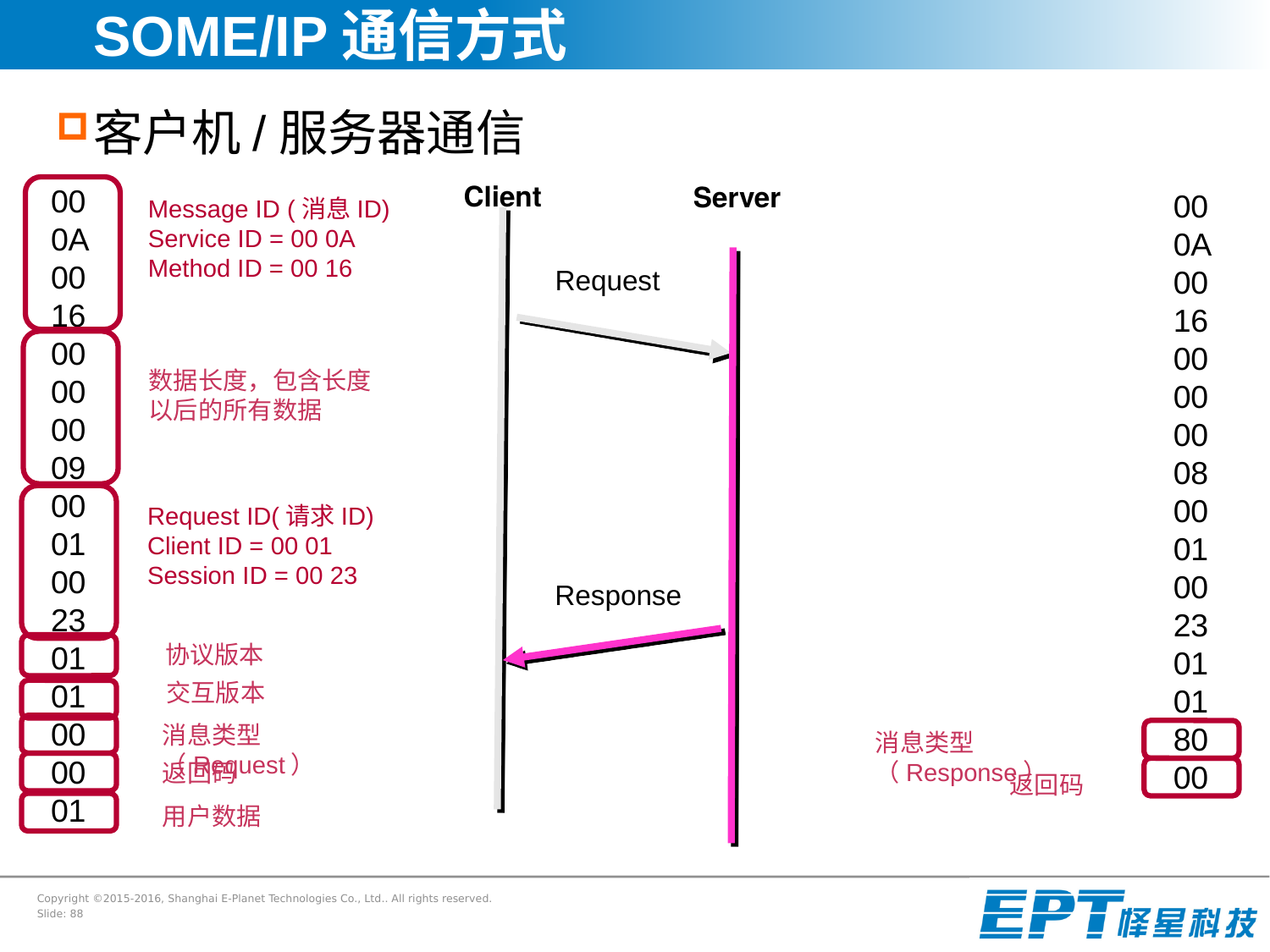

# SOME/IP通信方式
客户机/服务器通信
00 0A 00 16 00 00 00 09
00 01 00 23 01 01 00 00 01

Client
Server
00 0A 00 16 00 00 00 08
00 01 00 23 01 01 80 00
Message ID (消息ID)
Service ID = 00 0A
Method ID = 00 16

Request

数据长度，包含长度以后的所有数据

Request ID(请求ID)
Client ID = 00 01
Session ID = 00 23
Response

协议版本

交互版本

消息类型（Request）

消息类型（Response）
返回码

返回码

用户数据